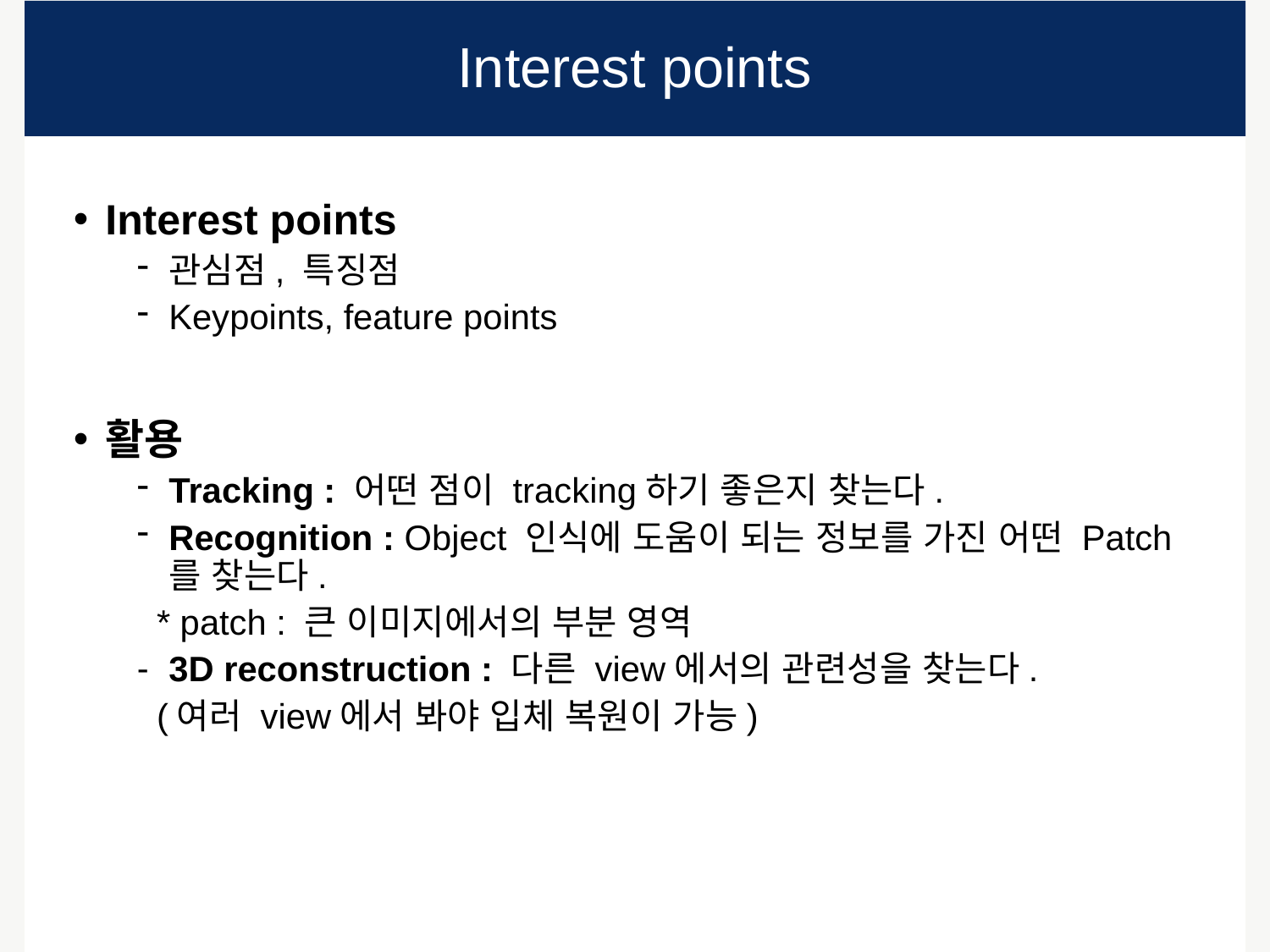

# Interest points
Interest points
관심점, 특징점
Keypoints, feature points

활용
Tracking : 어떤 점이 tracking하기 좋은지 찾는다.
Recognition : Object 인식에 도움이 되는 정보를 가진 어떤 Patch를 찾는다.
  * patch : 큰 이미지에서의 부분 영역
3D reconstruction : 다른 view에서의 관련성을 찾는다.
  (여러 view에서 봐야 입체 복원이 가능)